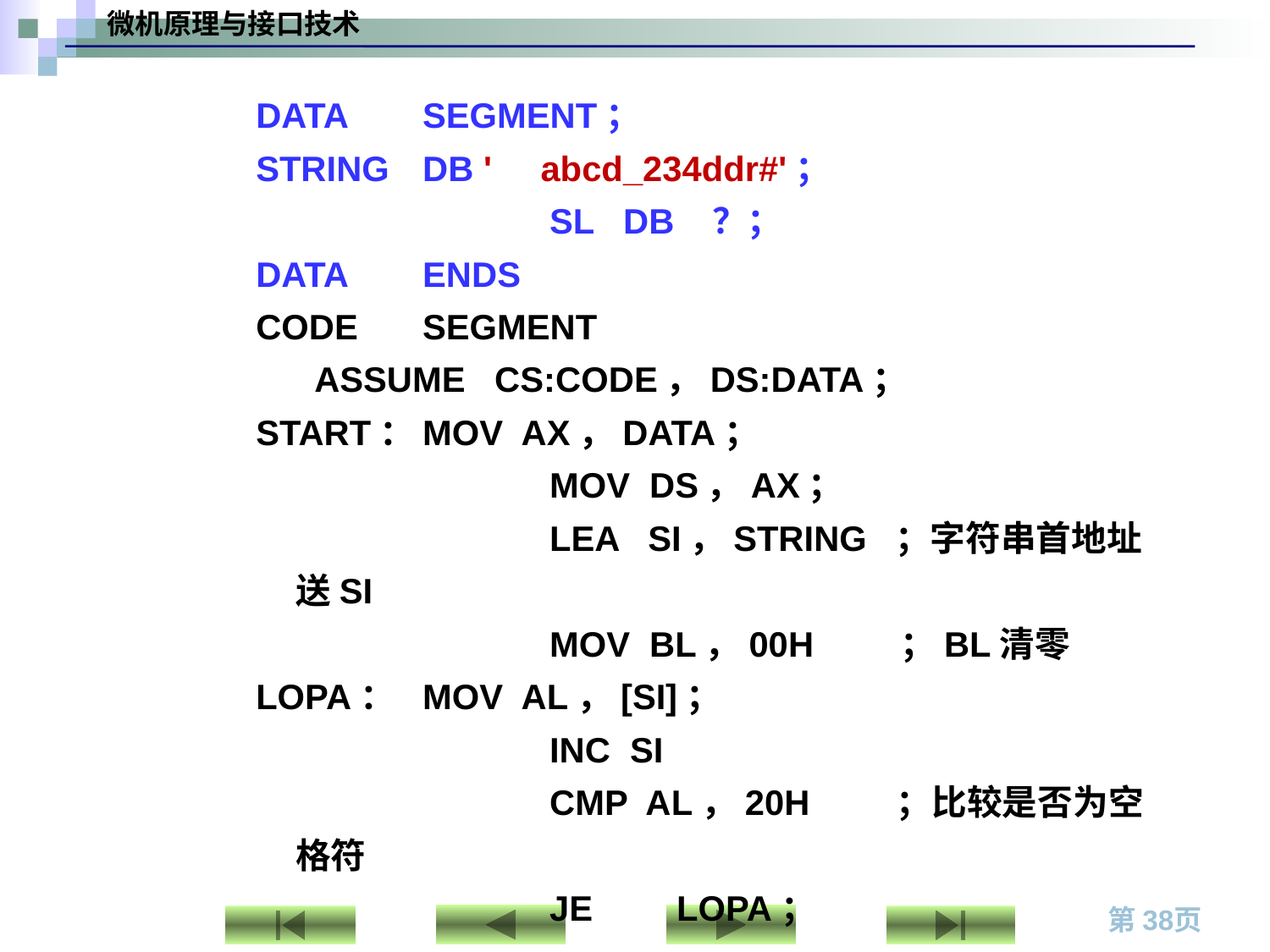

DATA 	SEGMENT；
STRING	DB '     abcd_234ddr#'；				SL   DB   ？；
DATA	ENDS
CODE	SEGMENT
      ASSUME   CS:CODE，DS:DATA；
START：	MOV  AX，DATA；
			MOV  DS，AX；
			LEA   SI，STRING  ；字符串首地址送SI
			MOV  BL，00H        ；BL清零
LOPA：	MOV  AL，[SI]；
			INC  SI
			CMP  AL，20H        ；比较是否为空格符
			JE 	LOPA；